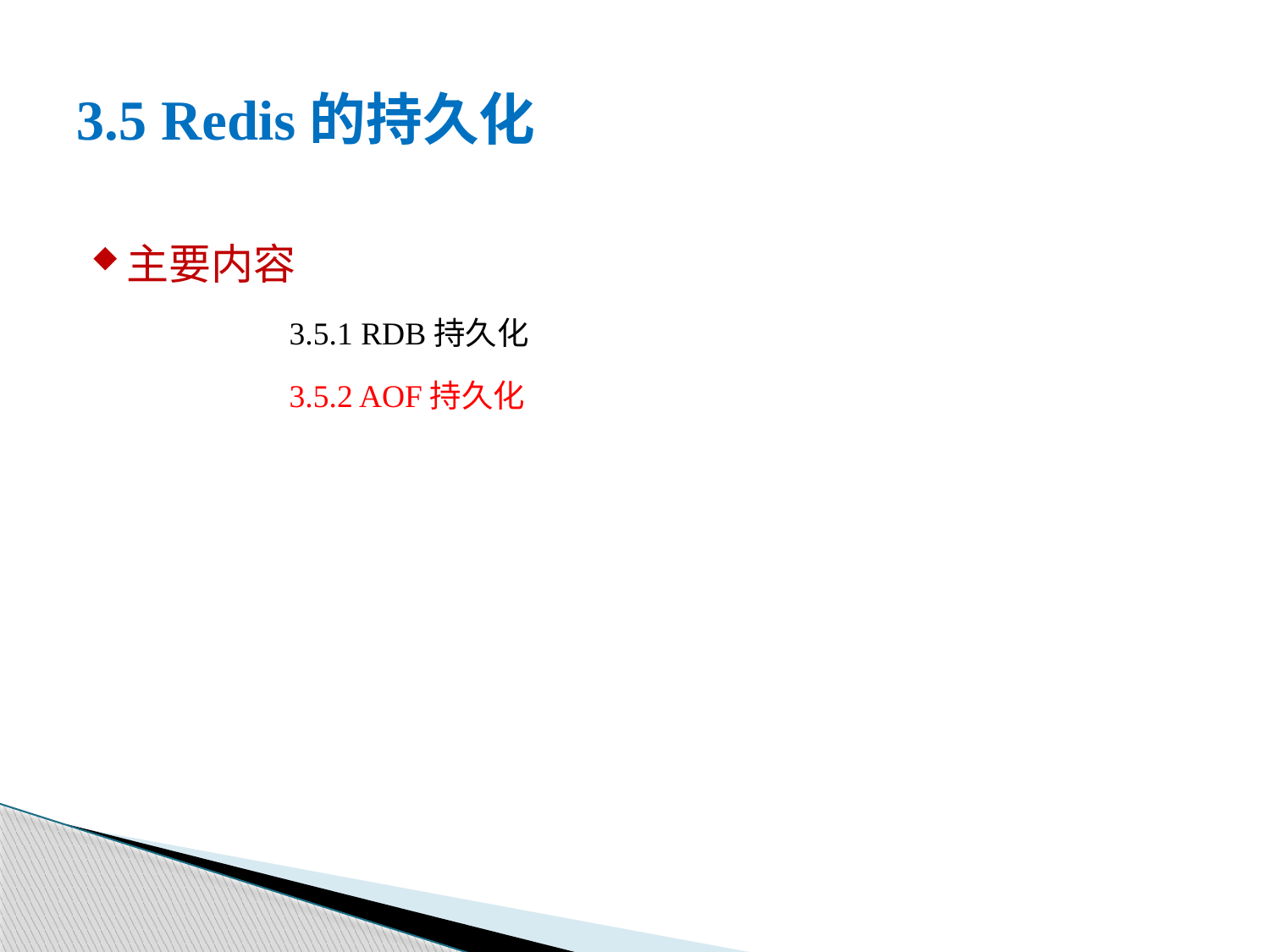

# 3.5 Redis的持久化
主要内容
		3.5.1 RDB持久化
		3.5.2 AOF持久化